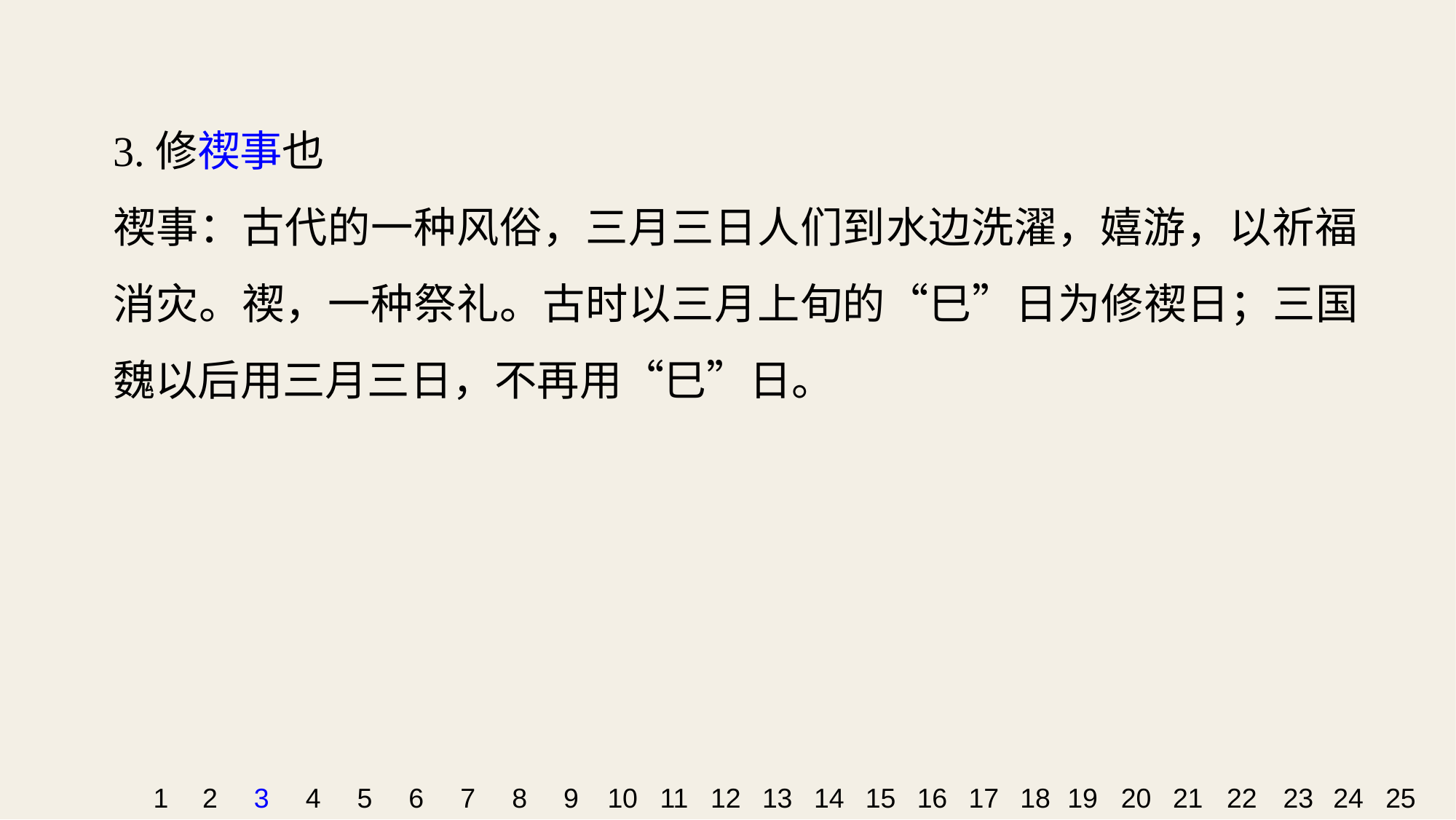

3.修禊事也
禊事：古代的一种风俗，三月三日人们到水边洗濯，嬉游，以祈福消灾。禊，一种祭礼。古时以三月上旬的“巳”日为修禊日；三国魏以后用三月三日，不再用“巳”日。
1
2
3
4
5
6
7
8
9
10
11
12
13
14
15
16
17
18
19
20
21
22
23
24
25